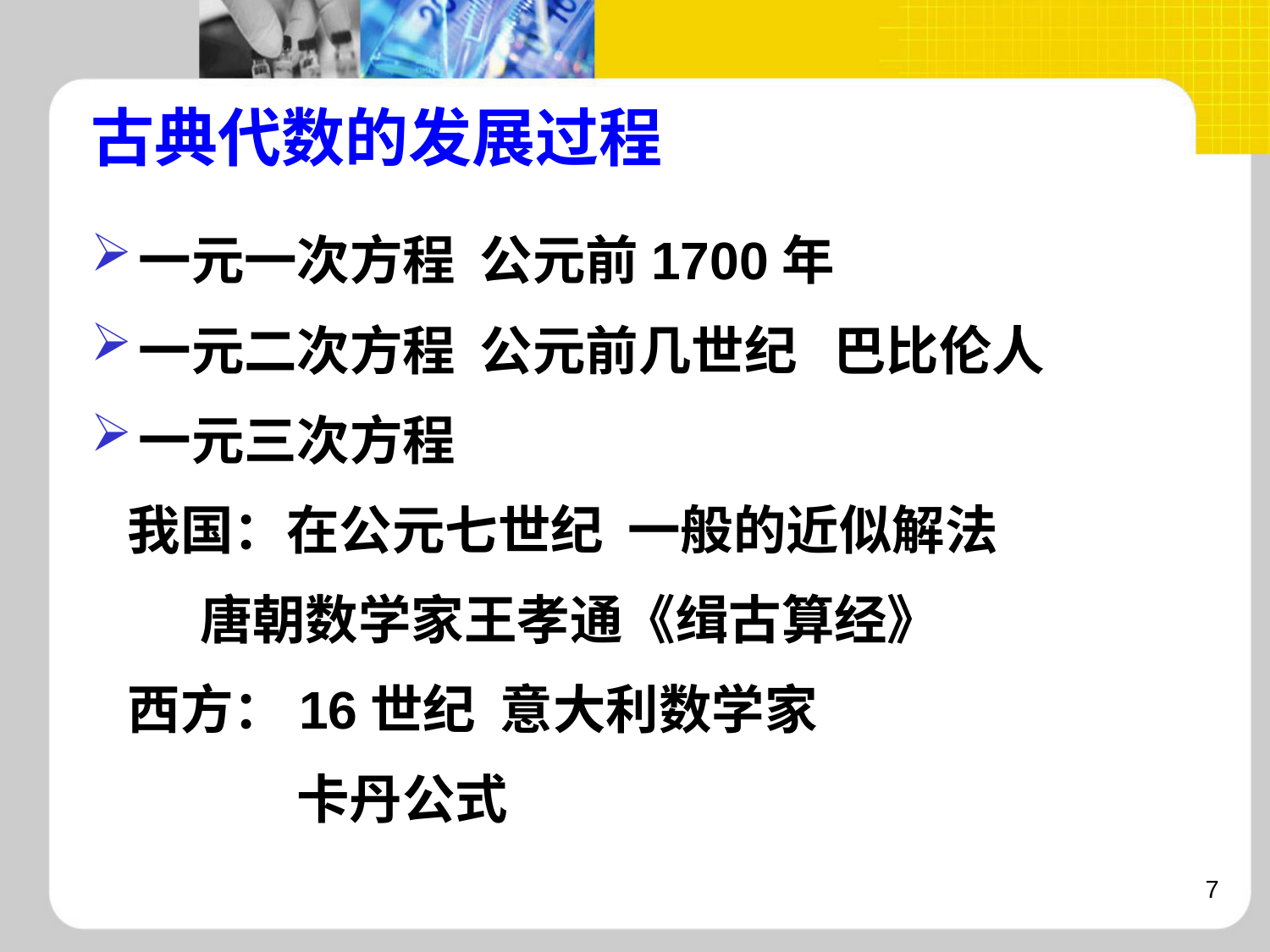

古典代数的发展过程
一元一次方程  公元前1700年
一元二次方程  公元前几世纪   巴比伦人
一元三次方程
  我国：在公元七世纪  一般的近似解法
        唐朝数学家王孝通《缉古算经》
  西方：16世纪  意大利数学家
                卡丹公式

7